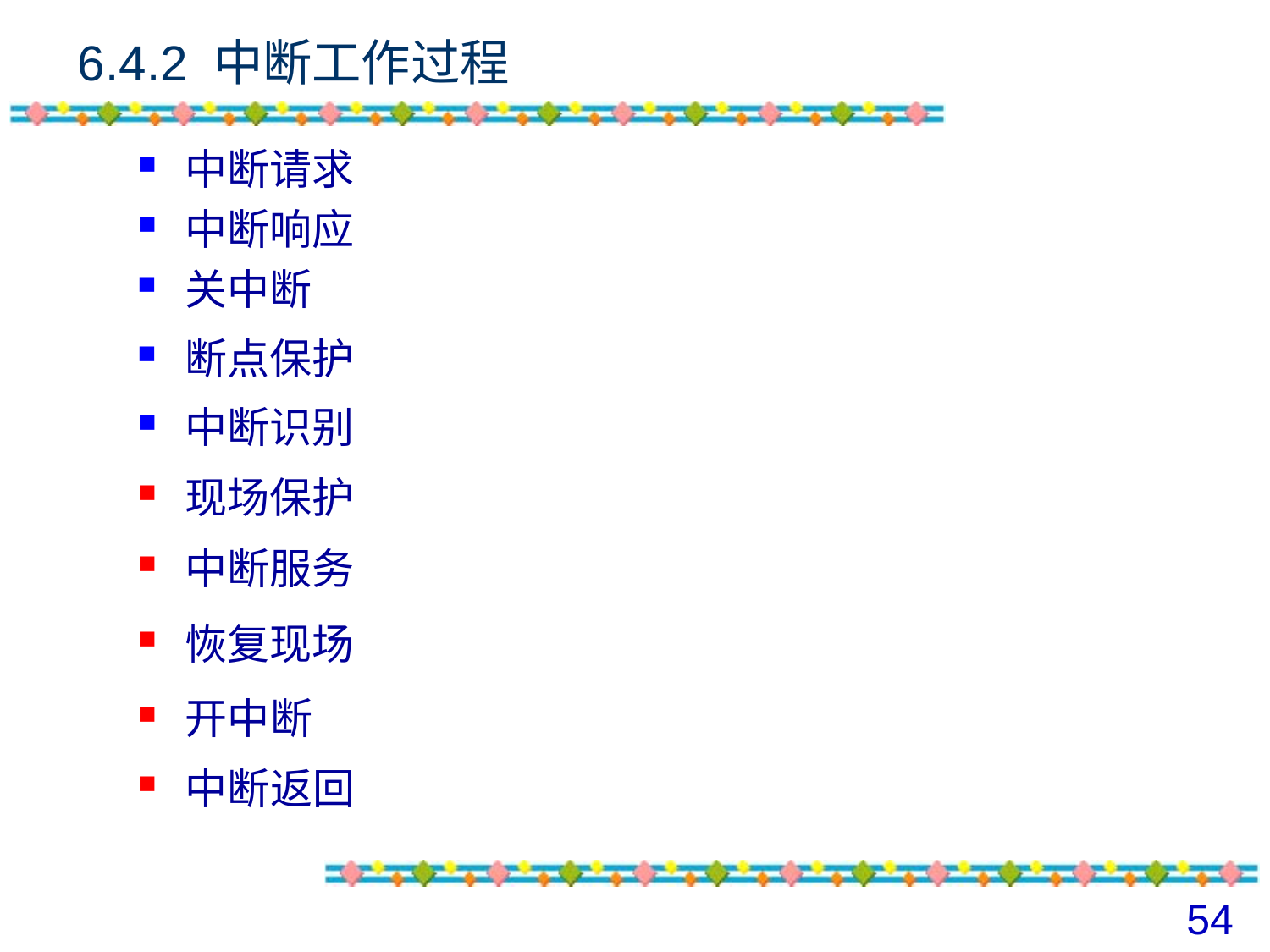

# 6.4.2 中断工作过程
中断请求
中断响应
关中断
断点保护
中断识别
现场保护
中断服务
恢复现场
开中断
中断返回